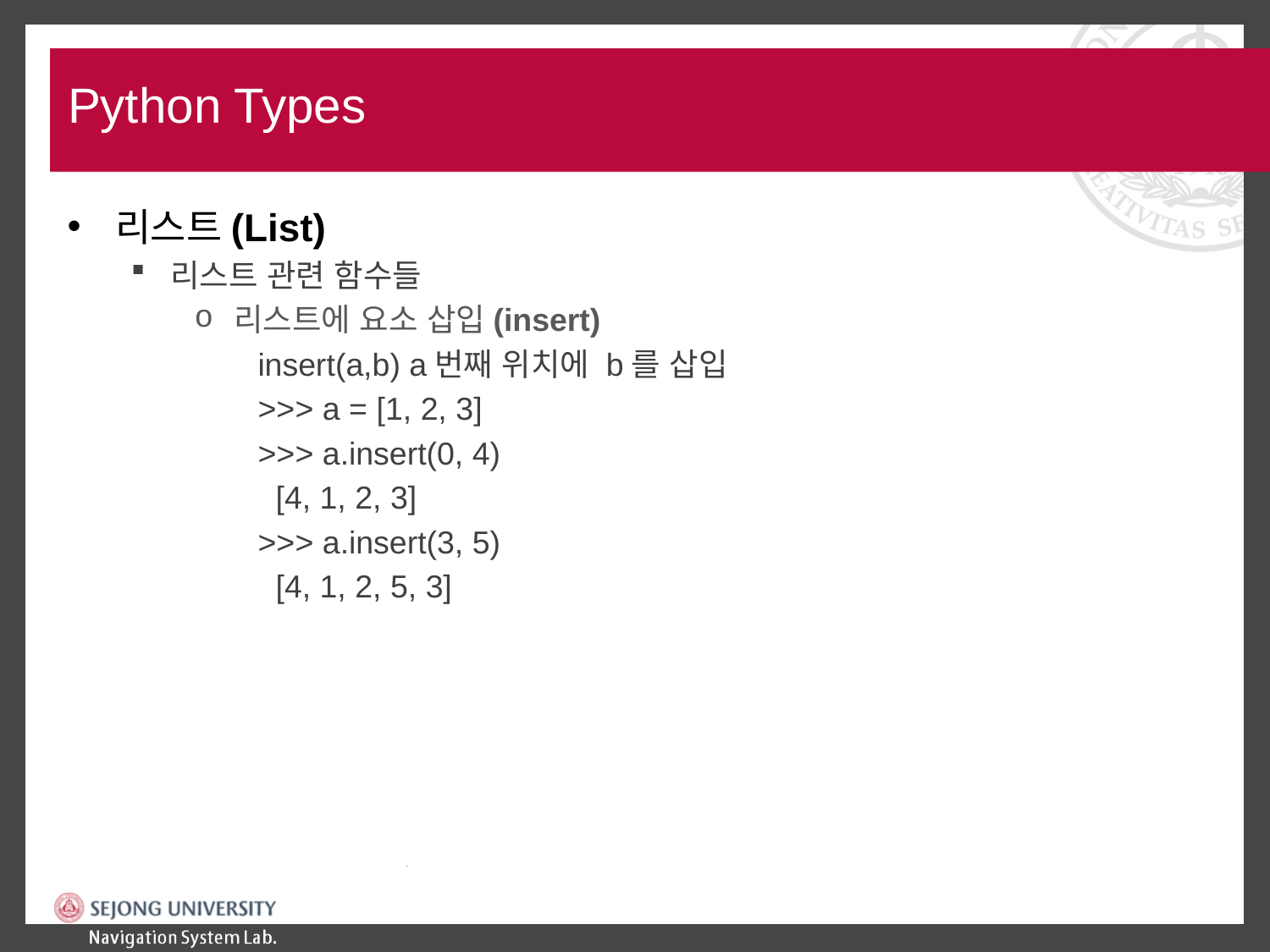

# Python Types
리스트(List)
리스트 관련 함수들
리스트에 요소 삽입(insert)
insert(a,b) a번째 위치에 b를 삽입
>>> a = [1, 2, 3]
>>> a.insert(0, 4)
  [4, 1, 2, 3]
>>> a.insert(3, 5)
  [4, 1, 2, 5, 3]